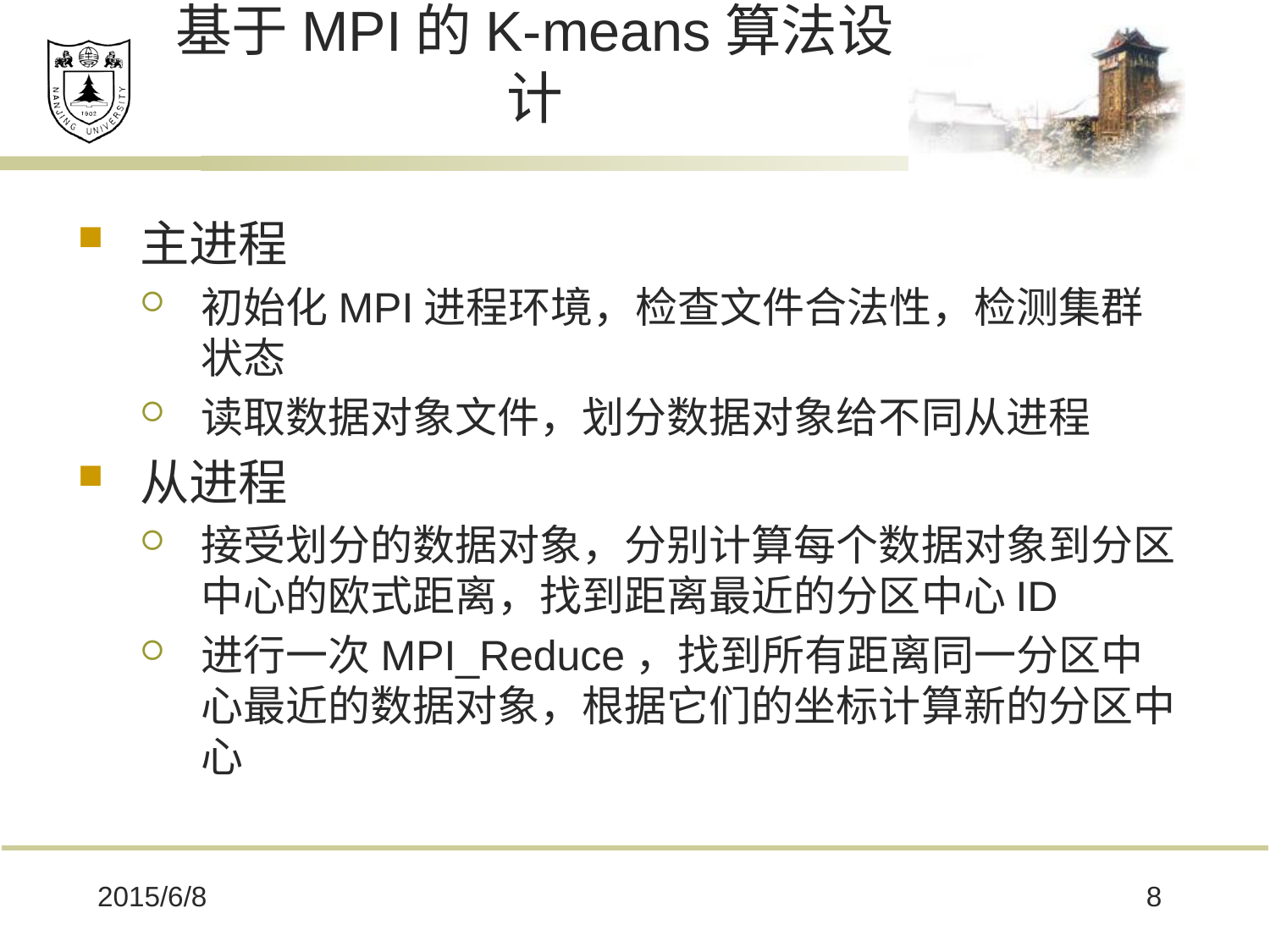

# 基于MPI的K-means算法设计
主进程
初始化MPI进程环境，检查文件合法性，检测集群状态
读取数据对象文件，划分数据对象给不同从进程
从进程
接受划分的数据对象，分别计算每个数据对象到分区中心的欧式距离，找到距离最近的分区中心ID
进行一次MPI_Reduce，找到所有距离同一分区中心最近的数据对象，根据它们的坐标计算新的分区中心
2015/6/8
8